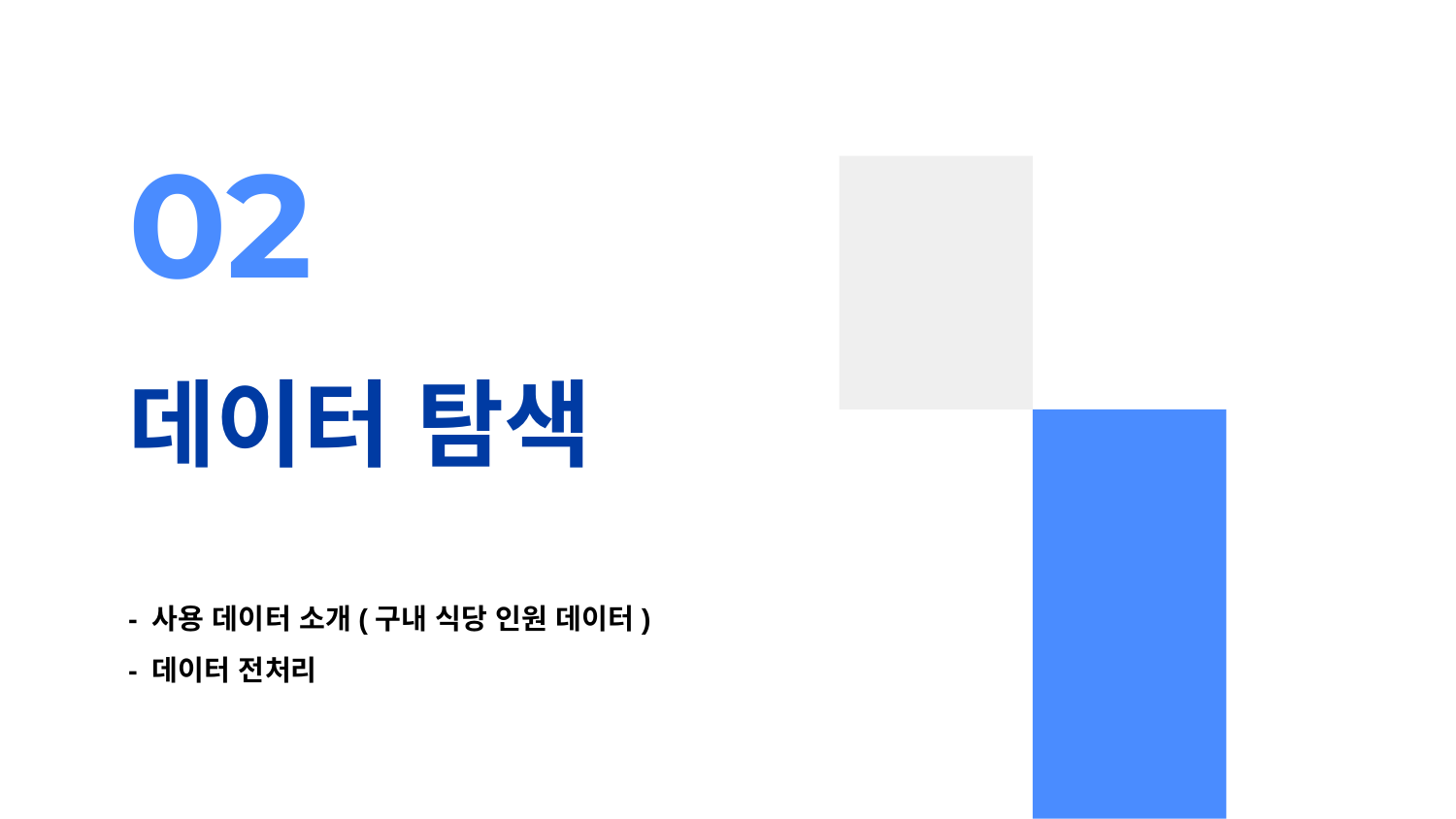

02
# 데이터 탐색
- 사용 데이터 소개(구내 식당 인원 데이터)
- 데이터 전처리